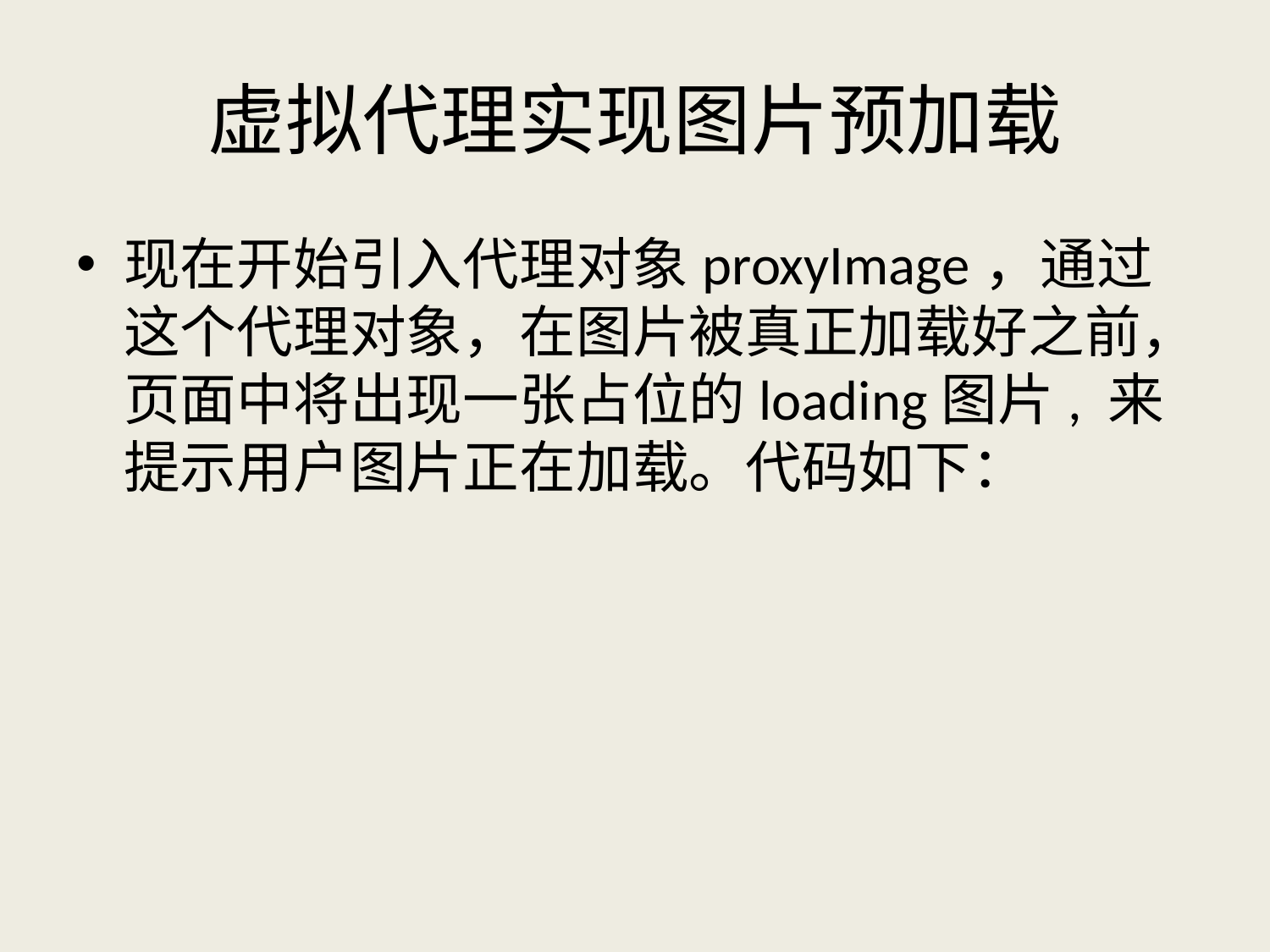

# 虚拟代理实现图片预加载
现在开始引入代理对象proxyImage，通过这个代理对象，在图片被真正加载好之前，页面中将出现一张占位的loading图片, 来提示用户图片正在加载。代码如下：